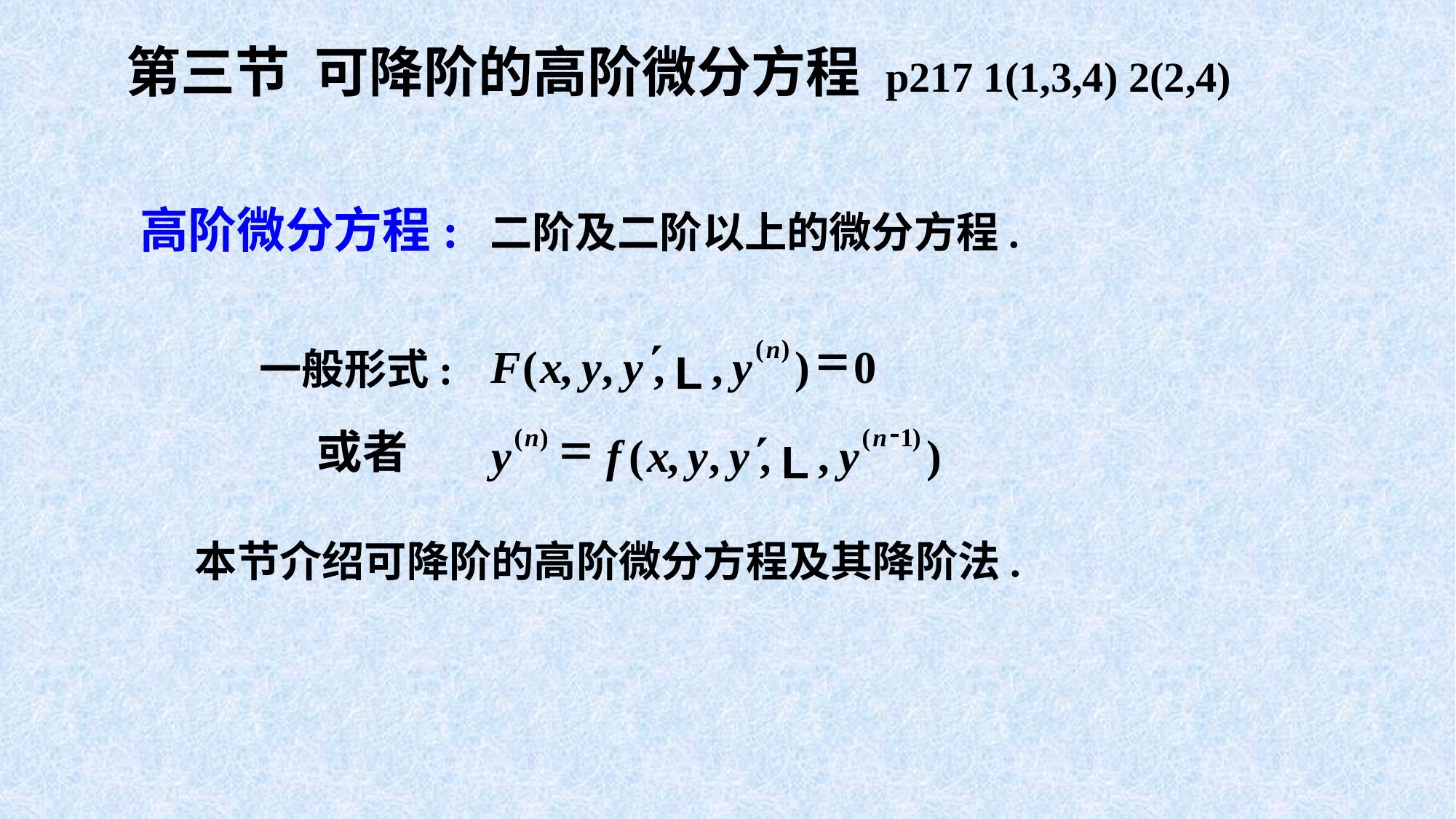

第三节  可降阶的高阶微分方程 p217 1(1,3,4) 2(2,4)
高阶微分方程:  二阶及二阶以上的微分方程.
=
(
)
n
′
一般形式:

F
(
x
,
y
,
y
,
,
y
)
0
L
−
=
(
)
(
1
)
n
n
或者
′

y
f
(
x
,
y
,
y
,
,
y
)
L
本节介绍可降阶的高阶微分方程及其降阶法.